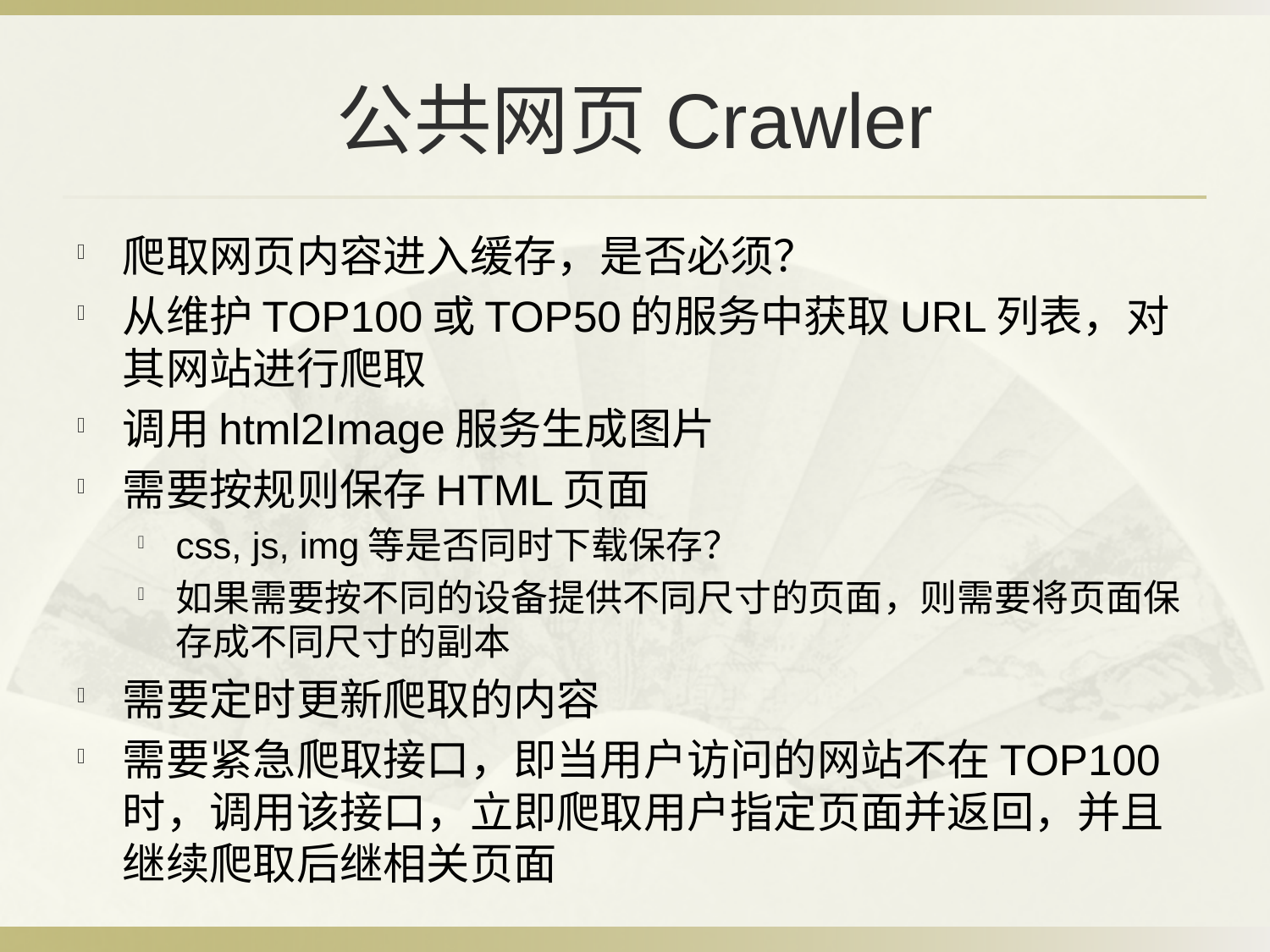

# 公共网页Crawler
爬取网页内容进入缓存，是否必须？
从维护TOP100或TOP50的服务中获取URL列表，对其网站进行爬取
调用html2Image服务生成图片
需要按规则保存HTML页面
css, js, img等是否同时下载保存？
如果需要按不同的设备提供不同尺寸的页面，则需要将页面保存成不同尺寸的副本
需要定时更新爬取的内容
需要紧急爬取接口，即当用户访问的网站不在TOP100时，调用该接口，立即爬取用户指定页面并返回，并且继续爬取后继相关页面